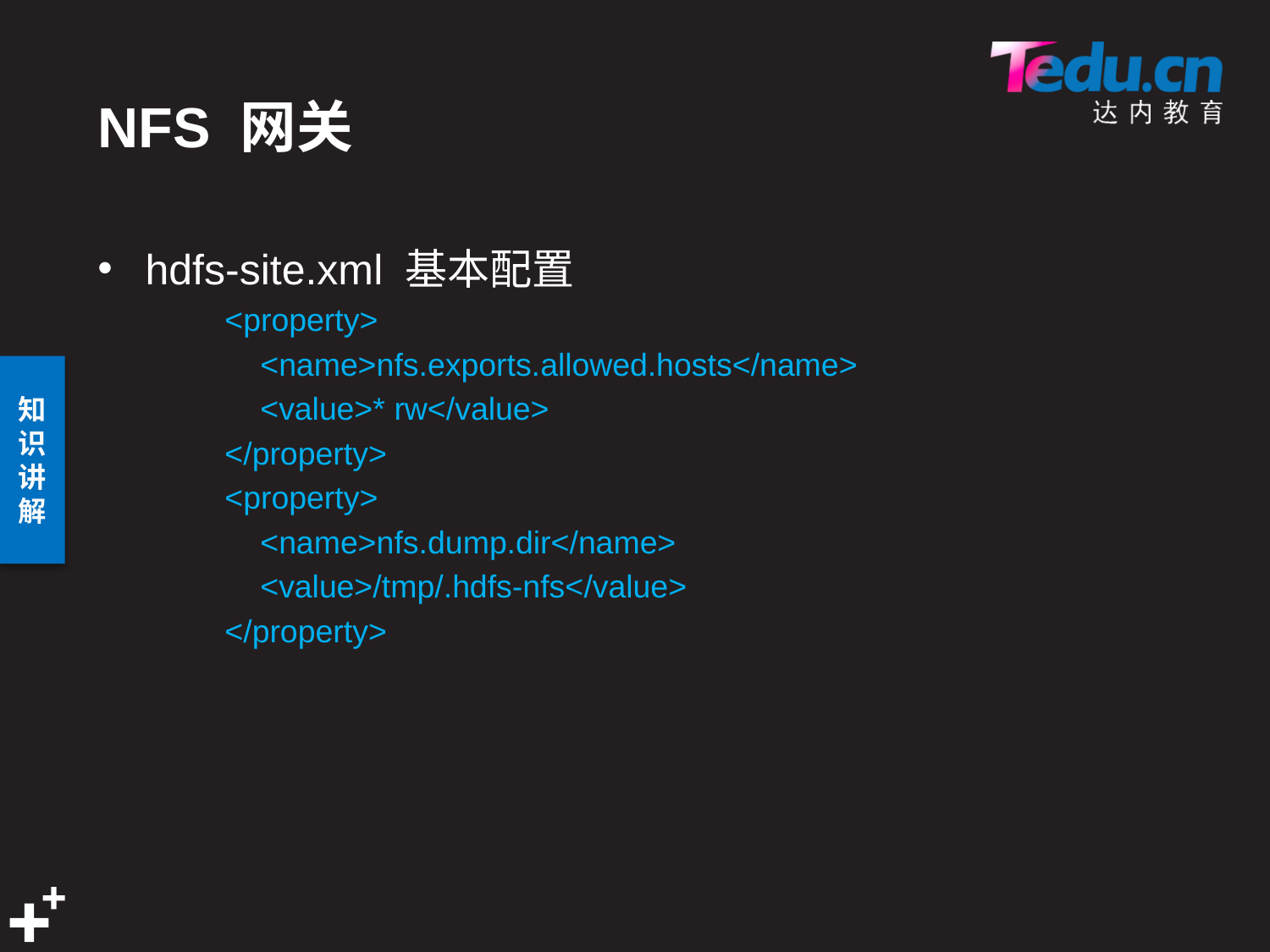

# NFS 网关
hdfs-site.xml 基本配置
<property>
    <name>nfs.exports.allowed.hosts</name>
    <value>* rw</value>
</property>
<property>
    <name>nfs.dump.dir</name>
    <value>/tmp/.hdfs-nfs</value>
</property>